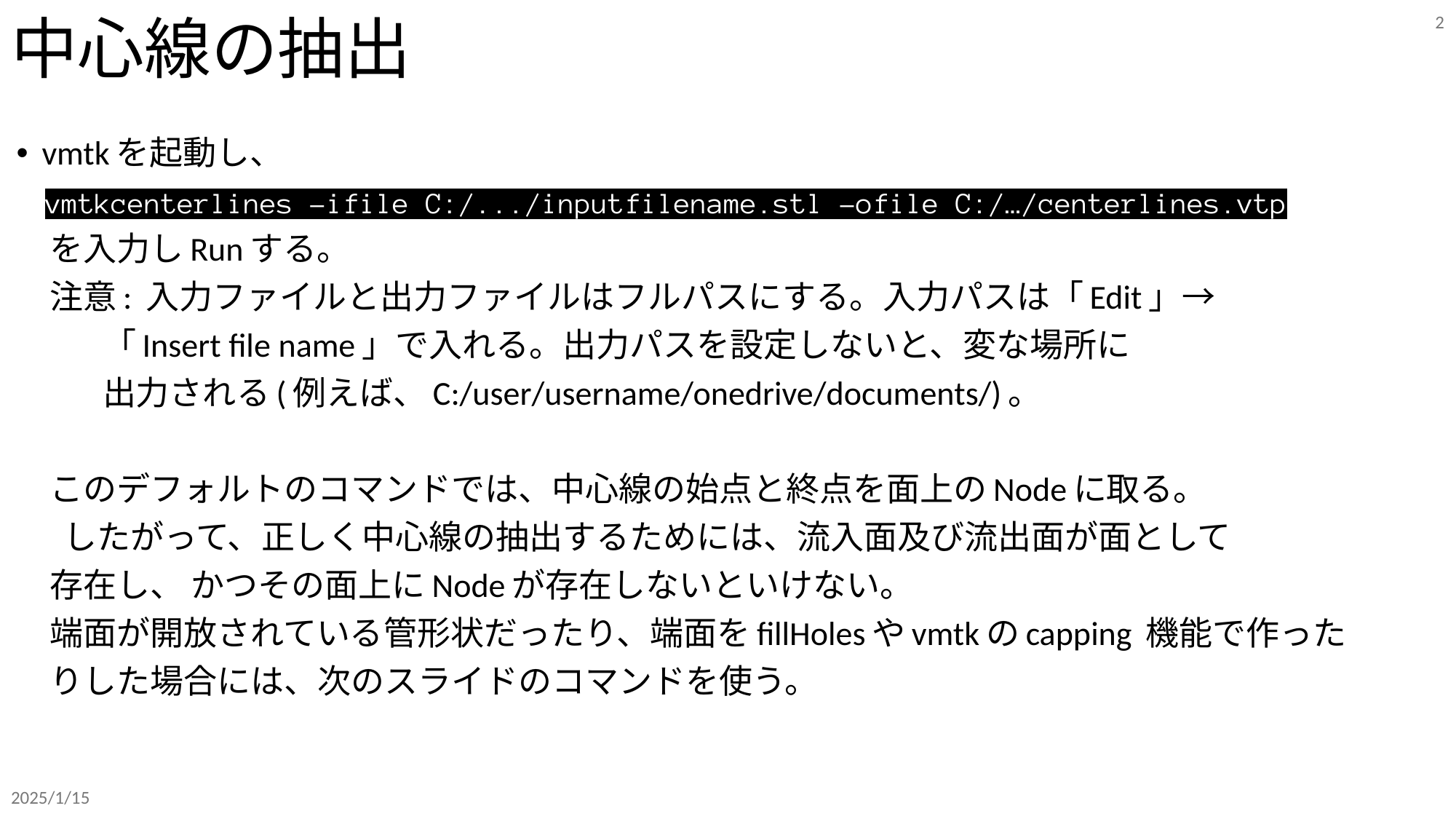

2
# 中心線の抽出
vmtkを起動し、

　を入力しRunする。
　注意: 入力ファイルと出力ファイルはフルパスにする。入力パスは「Edit」→
	「Insert file name」で入れる。出力パスを設定しないと、変な場所に
	出力される(例えば、C:/user/username/onedrive/documents/)。

　このデフォルトのコマンドでは、中心線の始点と終点を面上のNodeに取る。
 　したがって、正しく中心線の抽出するためには、流入面及び流出面が面として
　存在し、 かつその面上にNodeが存在しないといけない。
　端面が開放されている管形状だったり、端面をfillHolesやvmtkのcapping 機能で作った
　りした場合には、次のスライドのコマンドを使う。
vmtkcenterlines -ifile ‪C:/.../inputfilename.stl -ofile C:/…/centerlines.vtp
2025/1/15